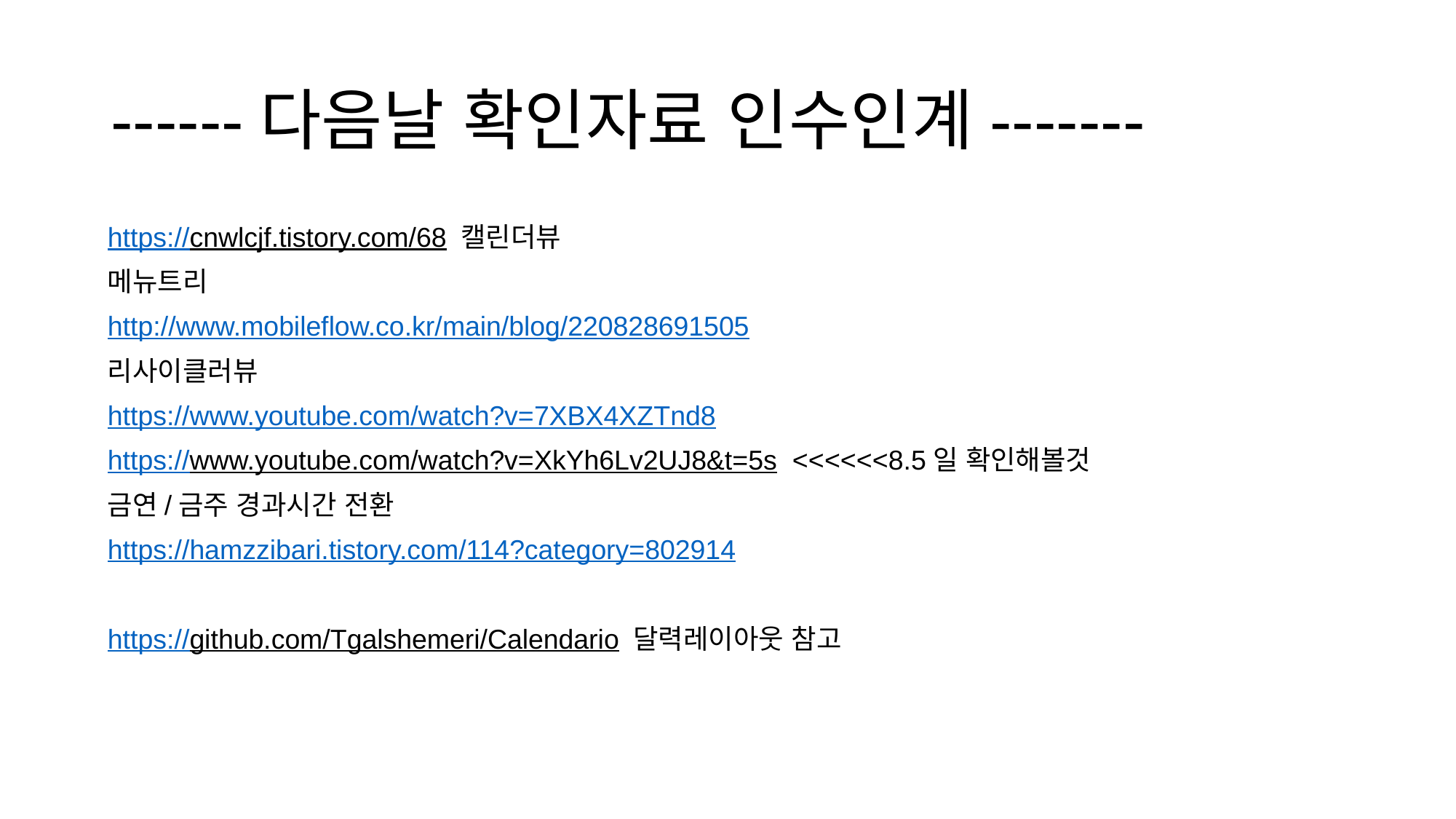

# ------다음날 확인자료 인수인계-------
https://cnwlcjf.tistory.com/68 캘린더뷰
메뉴트리
http://www.mobileflow.co.kr/main/blog/220828691505
리사이클러뷰
https://www.youtube.com/watch?v=7XBX4XZTnd8
https://www.youtube.com/watch?v=XkYh6Lv2UJ8&t=5s  <<<<<<8.5일 확인해볼것
금연/금주 경과시간 전환
https://hamzzibari.tistory.com/114?category=802914

https://github.com/Tgalshemeri/Calendario 달력레이아웃 참고